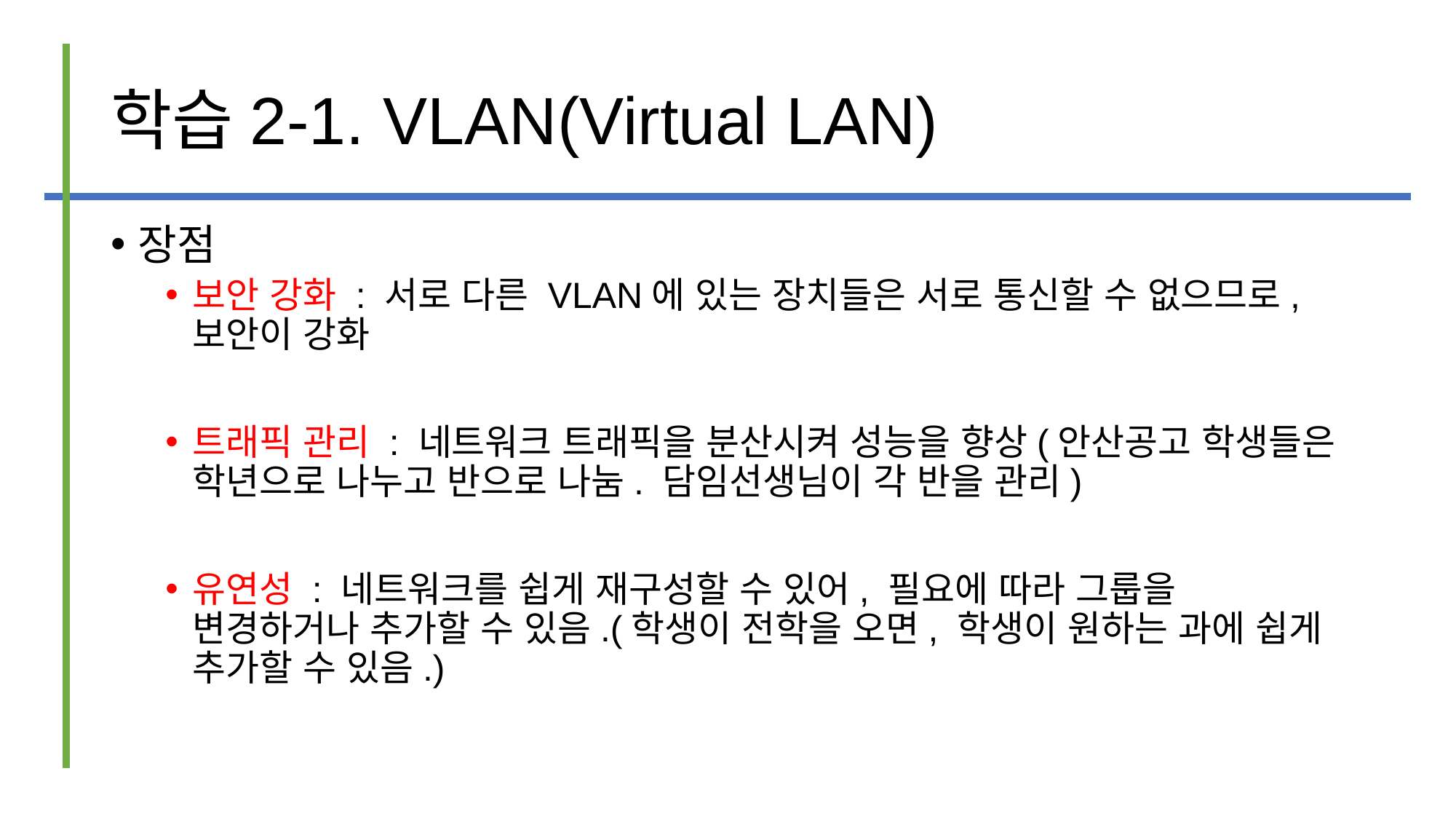

# 학습2-1. VLAN(Virtual LAN)
장점
보안 강화 : 서로 다른 VLAN에 있는 장치들은 서로 통신할 수 없으므로, 보안이 강화

트래픽 관리 : 네트워크 트래픽을 분산시켜 성능을 향상(안산공고 학생들은 학년으로 나누고 반으로 나눔. 담임선생님이 각 반을 관리)

유연성 : 네트워크를 쉽게 재구성할 수 있어, 필요에 따라 그룹을 변경하거나 추가할 수 있음.(학생이 전학을 오면, 학생이 원하는 과에 쉽게 추가할 수 있음.)